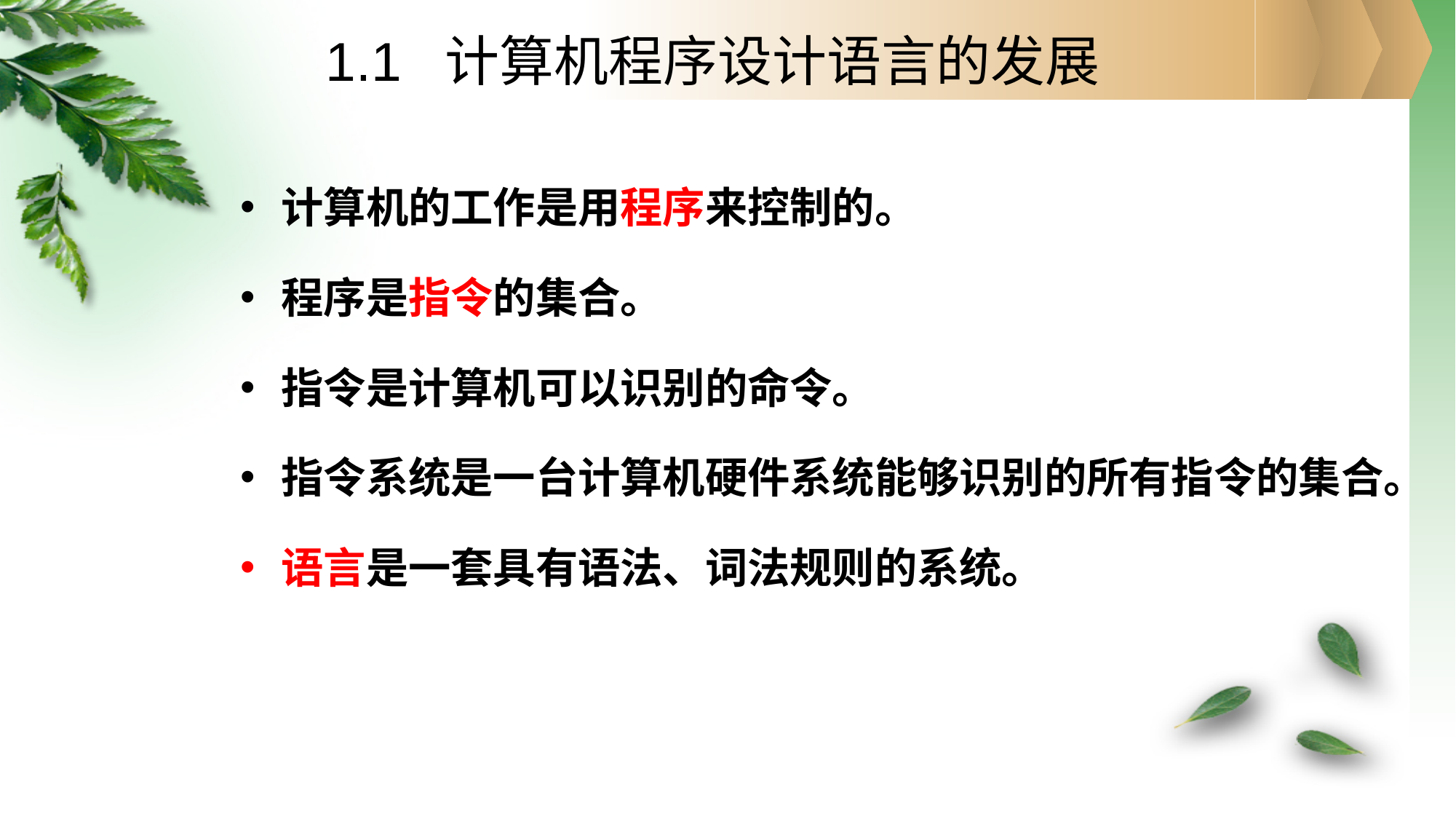

1.1  计算机程序设计语言的发展
计算机的工作是用程序来控制的。
程序是指令的集合。
指令是计算机可以识别的命令。
指令系统是一台计算机硬件系统能够识别的所有指令的集合。
语言是一套具有语法、词法规则的系统。